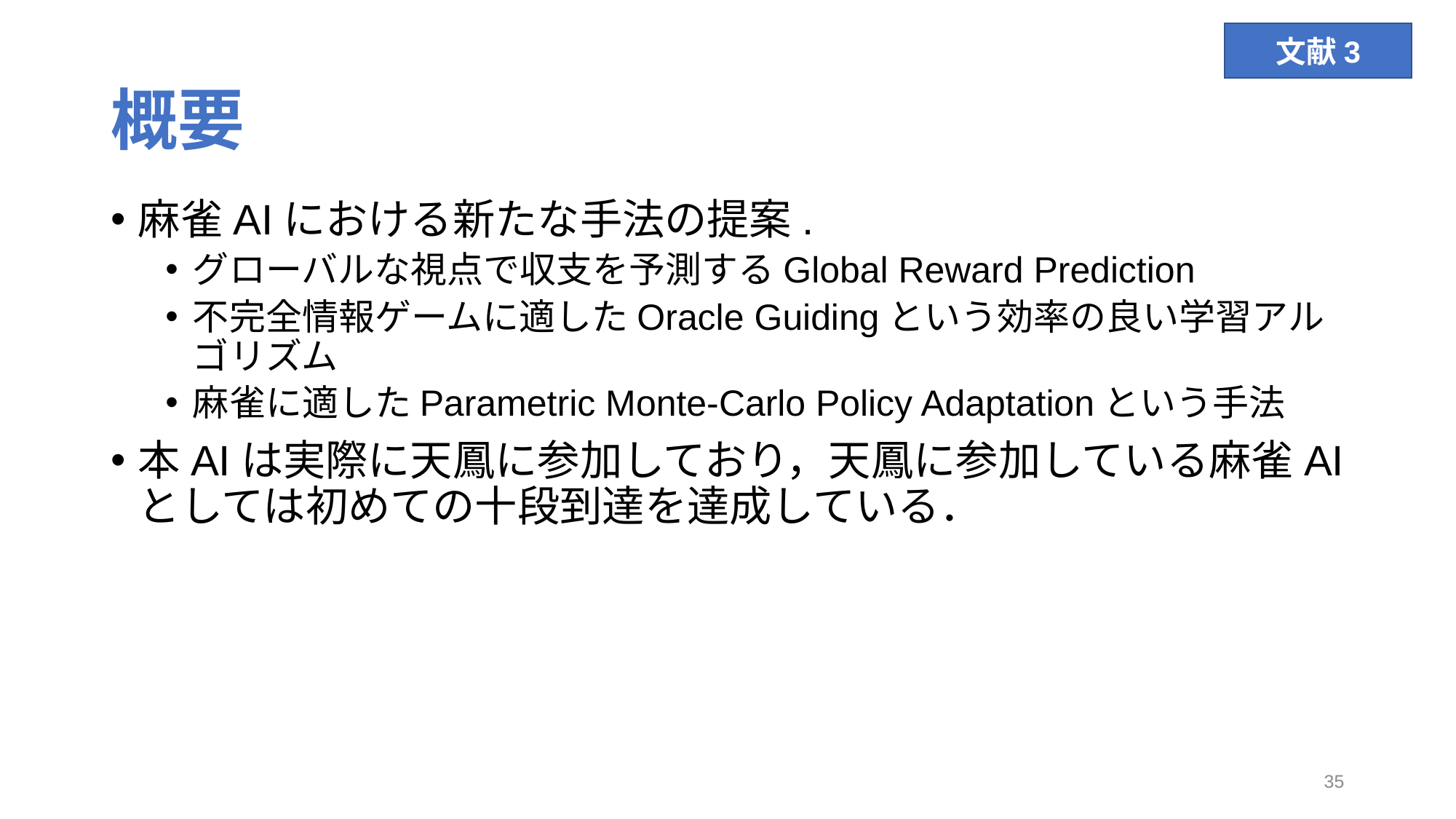

文献3
# 概要
麻雀AIにおける新たな手法の提案.
グローバルな視点で収支を予測するGlobal Reward Prediction
不完全情報ゲームに適したOracle Guidingという効率の良い学習アルゴリズム
麻雀に適したParametric Monte-Carlo Policy Adaptationという手法
本AIは実際に天鳳に参加しており，天鳳に参加している麻雀AIとしては初めての十段到達を達成している．
35